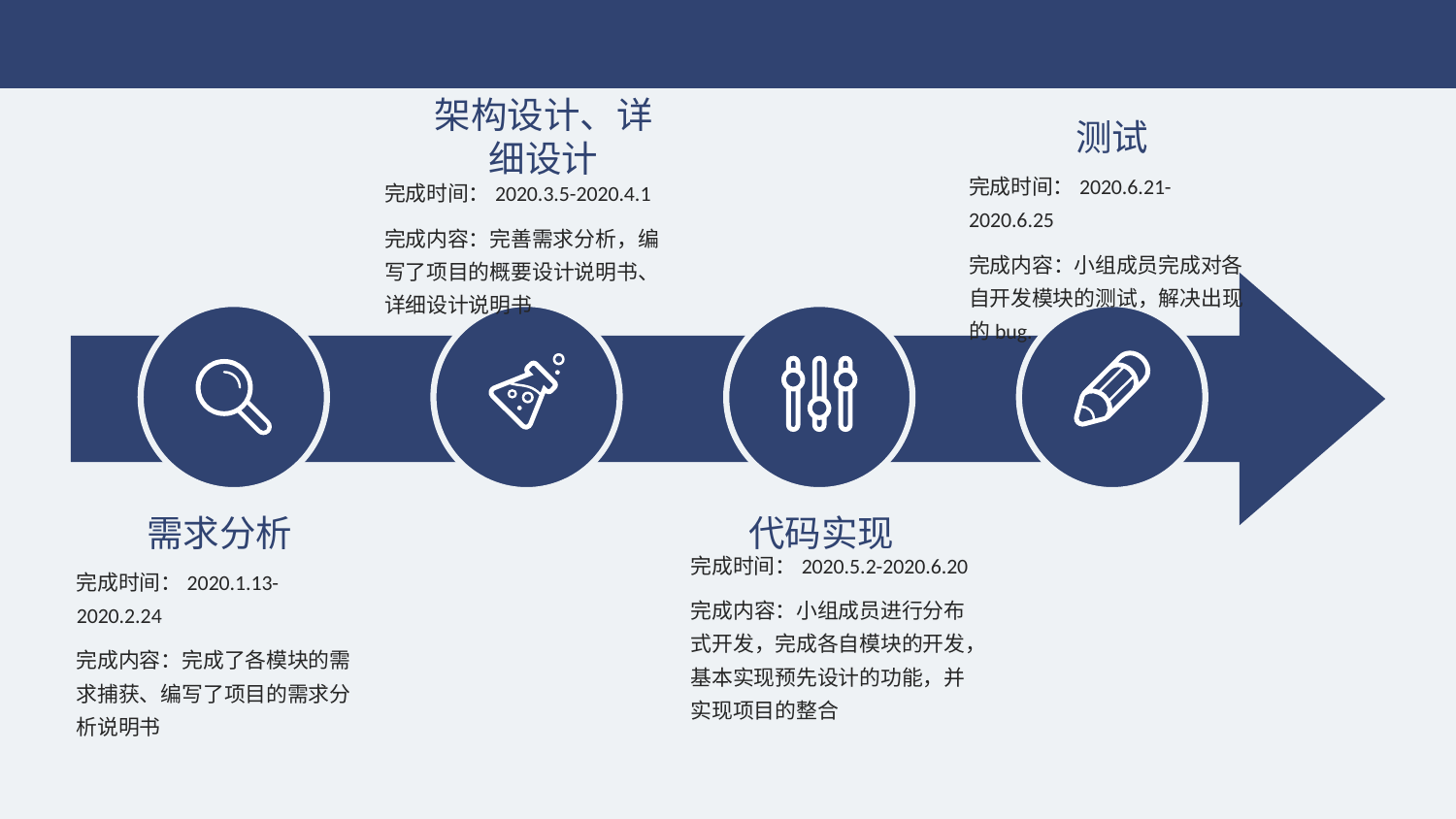

架构设计、详细设计
测试
完成时间：2020.6.21-2020.6.25
完成内容：小组成员完成对各自开发模块的测试，解决出现的bug.
完成时间：2020.3.5-2020.4.1
完成内容：完善需求分析，编写了项目的概要设计说明书、详细设计说明书

需求分析
代码实现
完成时间：2020.5.2-2020.6.20
完成内容：小组成员进行分布式开发，完成各自模块的开发，基本实现预先设计的功能，并实现项目的整合
完成时间：2020.1.13-2020.2.24
完成内容：完成了各模块的需求捕获、编写了项目的需求分析说明书